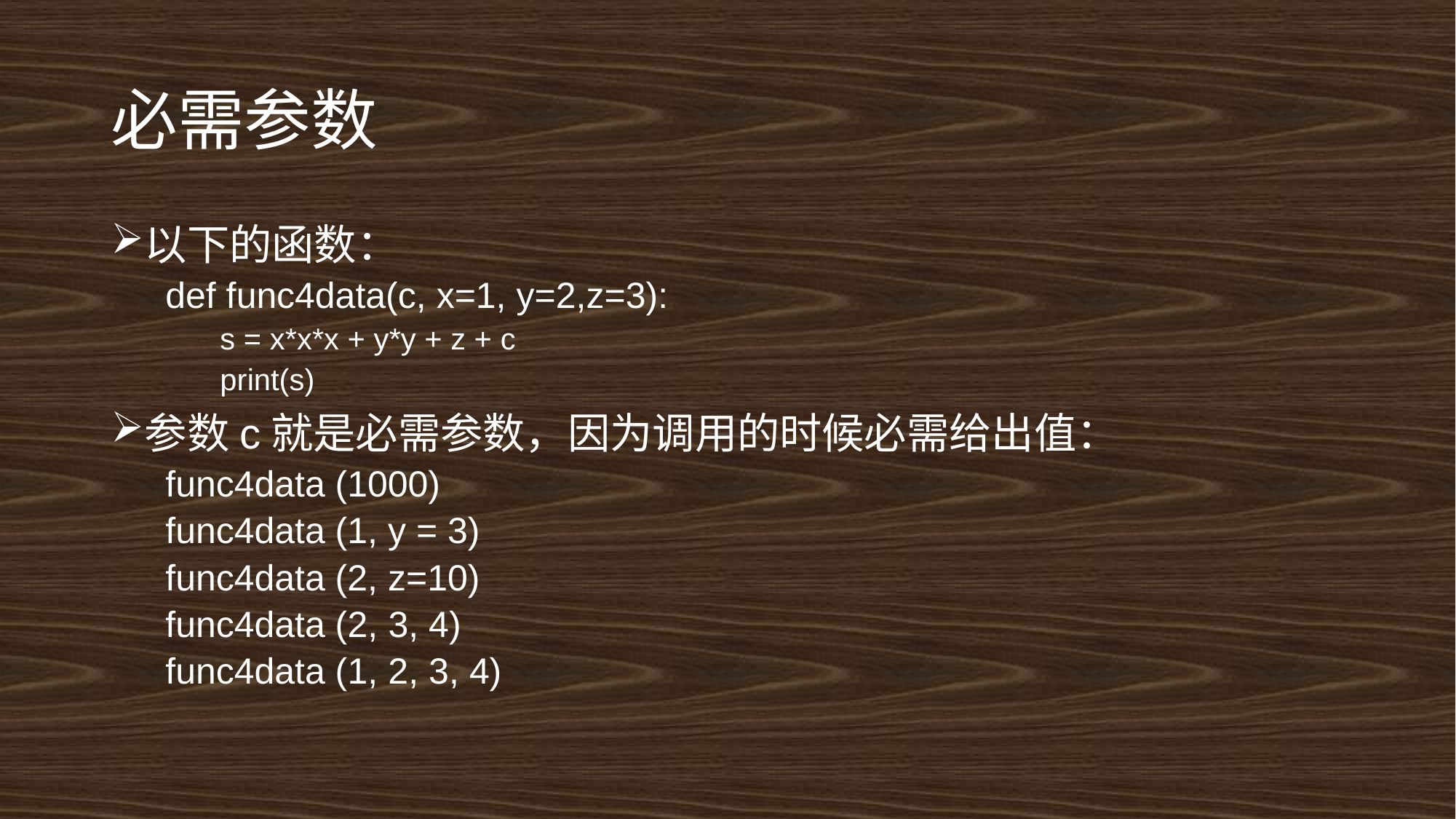

# 必需参数
以下的函数：
def func4data(c, x=1, y=2,z=3):
s = x*x*x + y*y + z + c
print(s)
参数c就是必需参数，因为调用的时候必需给出值：
func4data (1000)
func4data (1, y = 3)
func4data (2, z=10)
func4data (2, 3, 4)
func4data (1, 2, 3, 4)